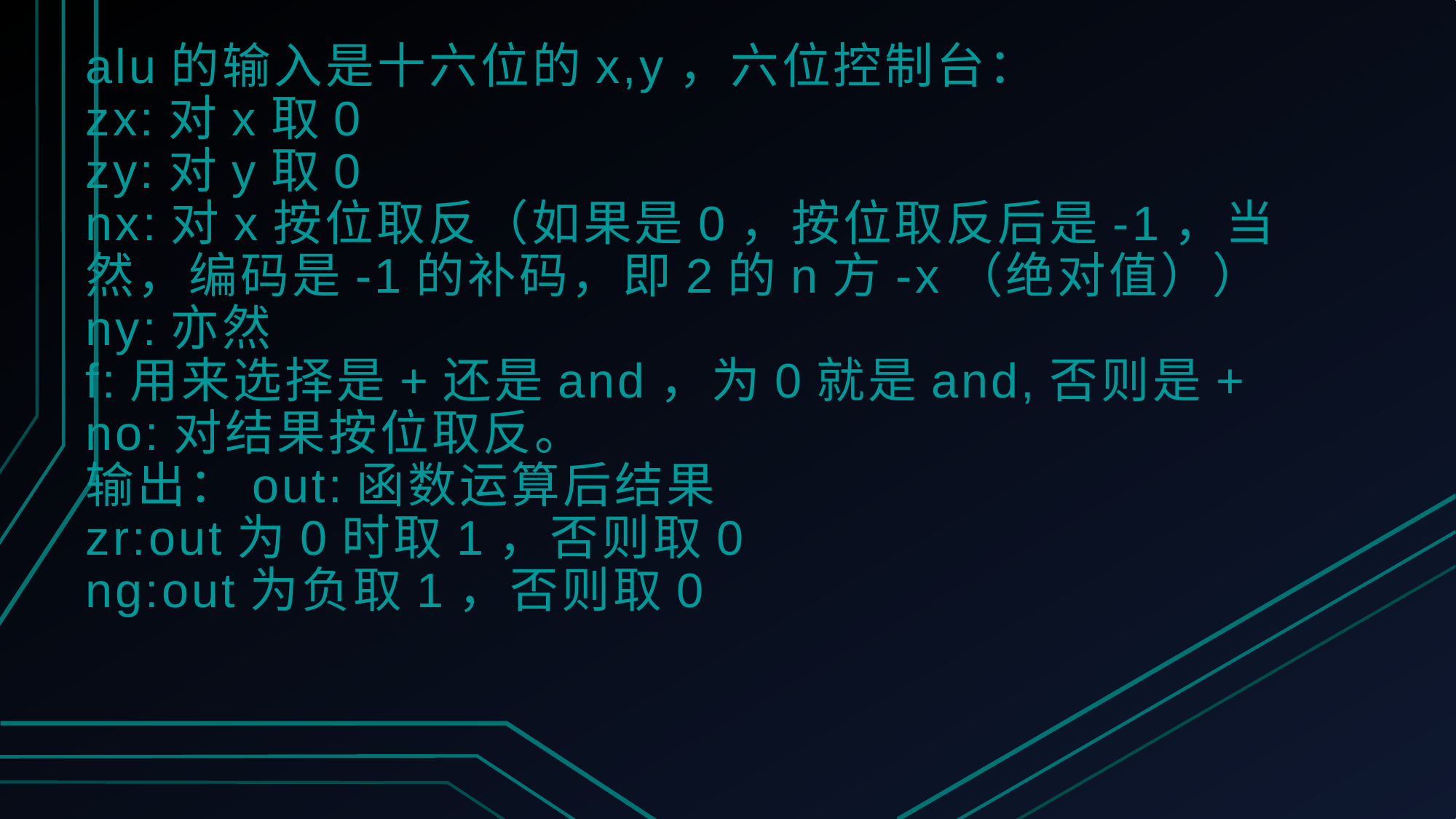

alu的输入是十六位的x,y，六位控制台：
zx:对x取0
zy:对y取0
nx:对x按位取反（如果是0，按位取反后是-1，当然，编码是-1的补码，即2的n方-x（绝对值））
ny:亦然
f:用来选择是+还是and，为0就是and,否则是+
no:对结果按位取反。
输出：out:函数运算后结果
zr:out为0时取1，否则取0
ng:out为负取1，否则取0